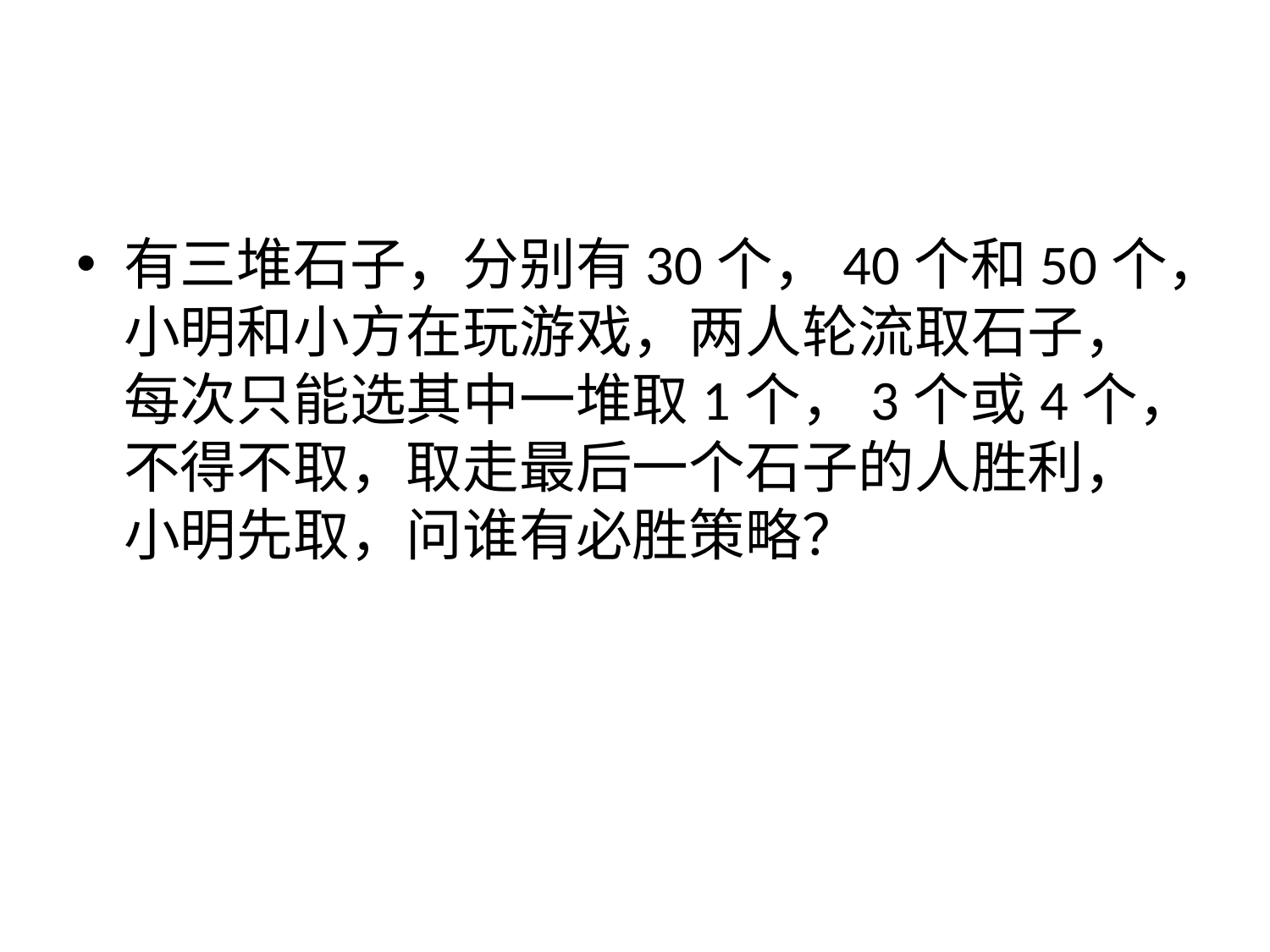

#
有三堆石子，分别有30个，40个和50个，小明和小方在玩游戏，两人轮流取石子，每次只能选其中一堆取1个，3个或4个，不得不取，取走最后一个石子的人胜利，小明先取，问谁有必胜策略？